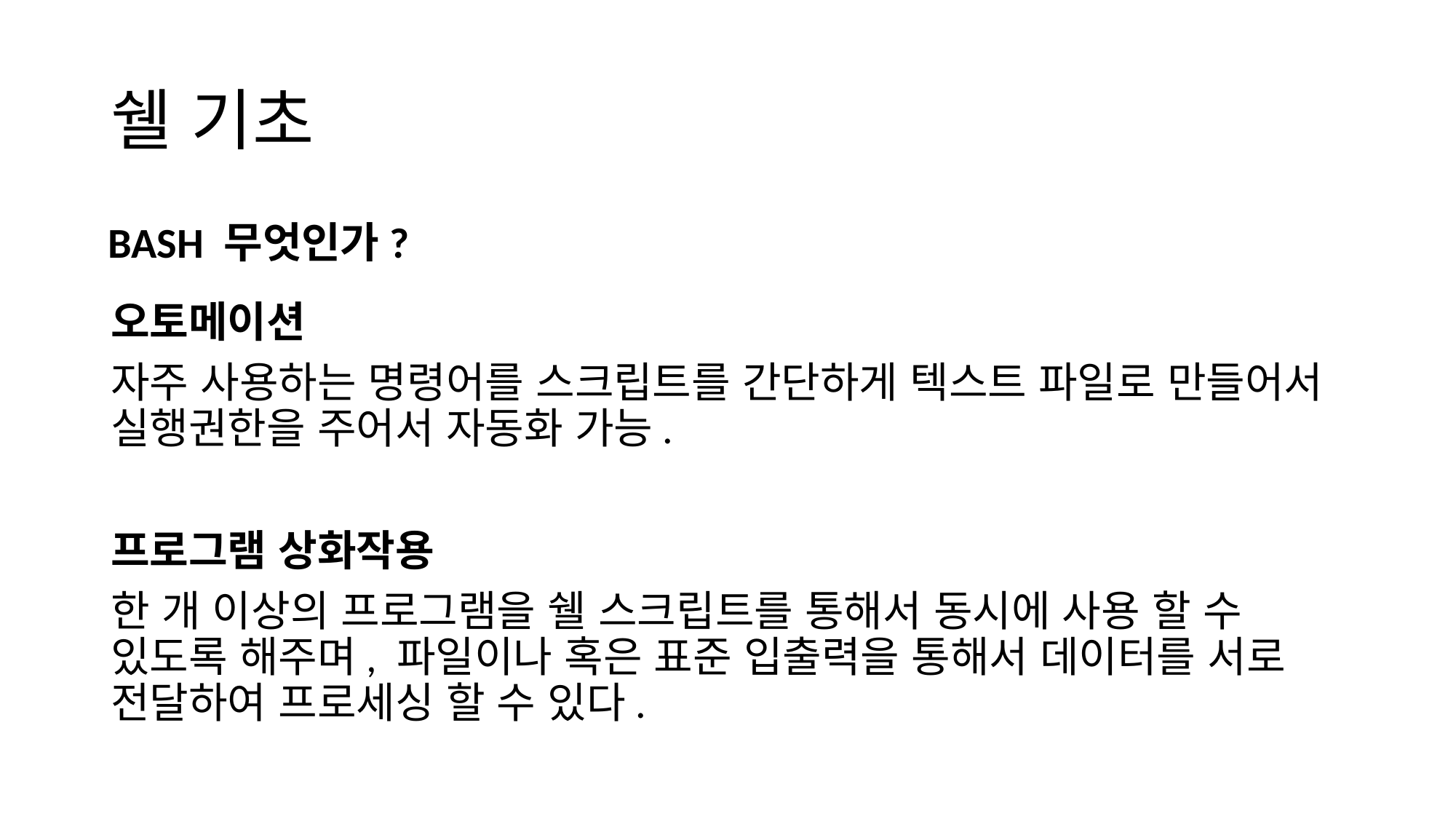

# 쉘 기초
BASH 무엇인가?
오토메이션
자주 사용하는 명령어를 스크립트를 간단하게 텍스트 파일로 만들어서 실행권한을 주어서 자동화 가능.

프로그램 상화작용
한 개 이상의 프로그램을 쉘 스크립트를 통해서 동시에 사용 할 수 있도록 해주며, 파일이나 혹은 표준 입출력을 통해서 데이터를 서로 전달하여 프로세싱 할 수 있다.